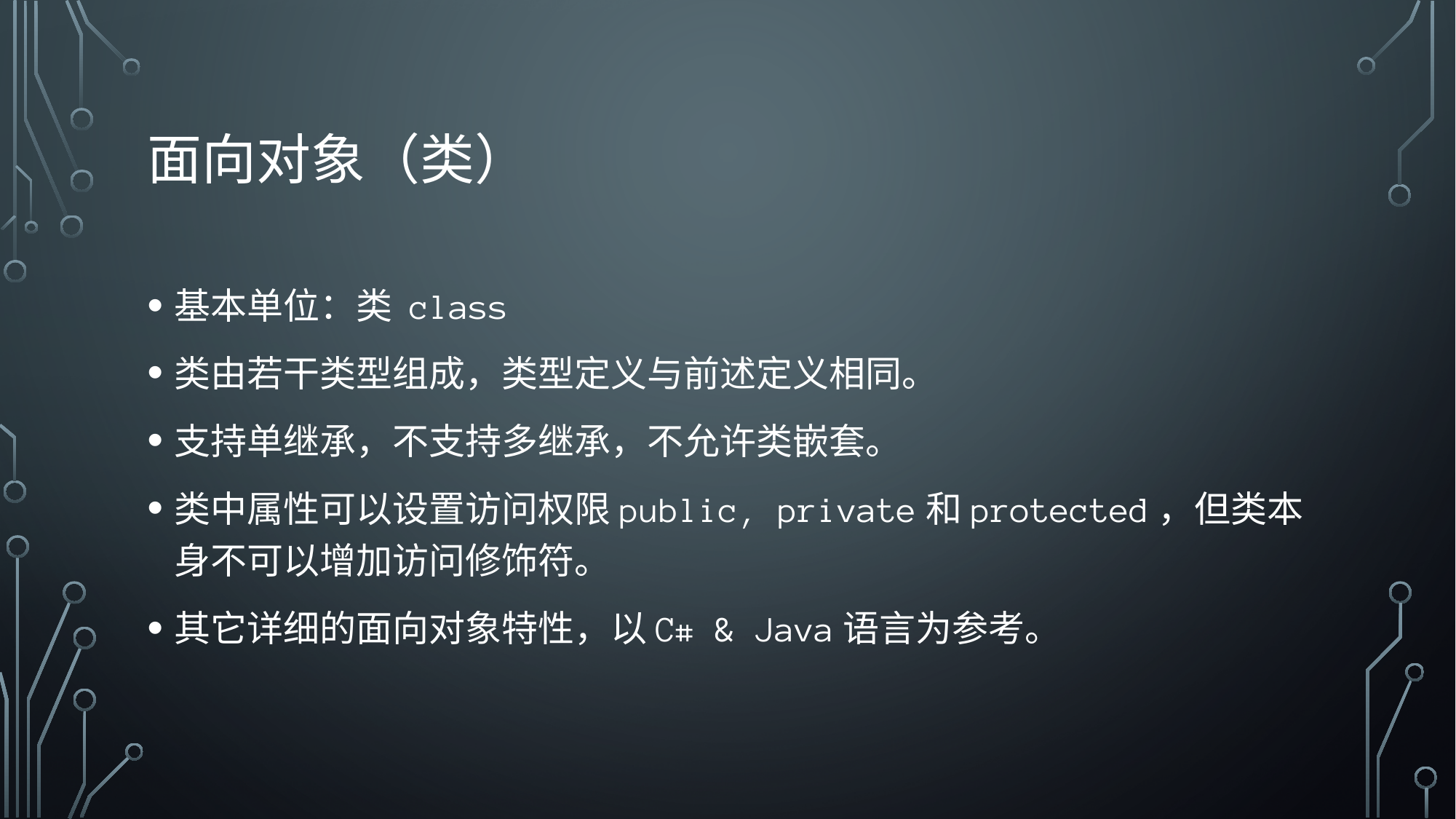

# 面向对象（类）
基本单位：类 class
类由若干类型组成，类型定义与前述定义相同。
支持单继承，不支持多继承，不允许类嵌套。
类中属性可以设置访问权限public, private和protected，但类本身不可以增加访问修饰符。
其它详细的面向对象特性，以C# & Java语言为参考。